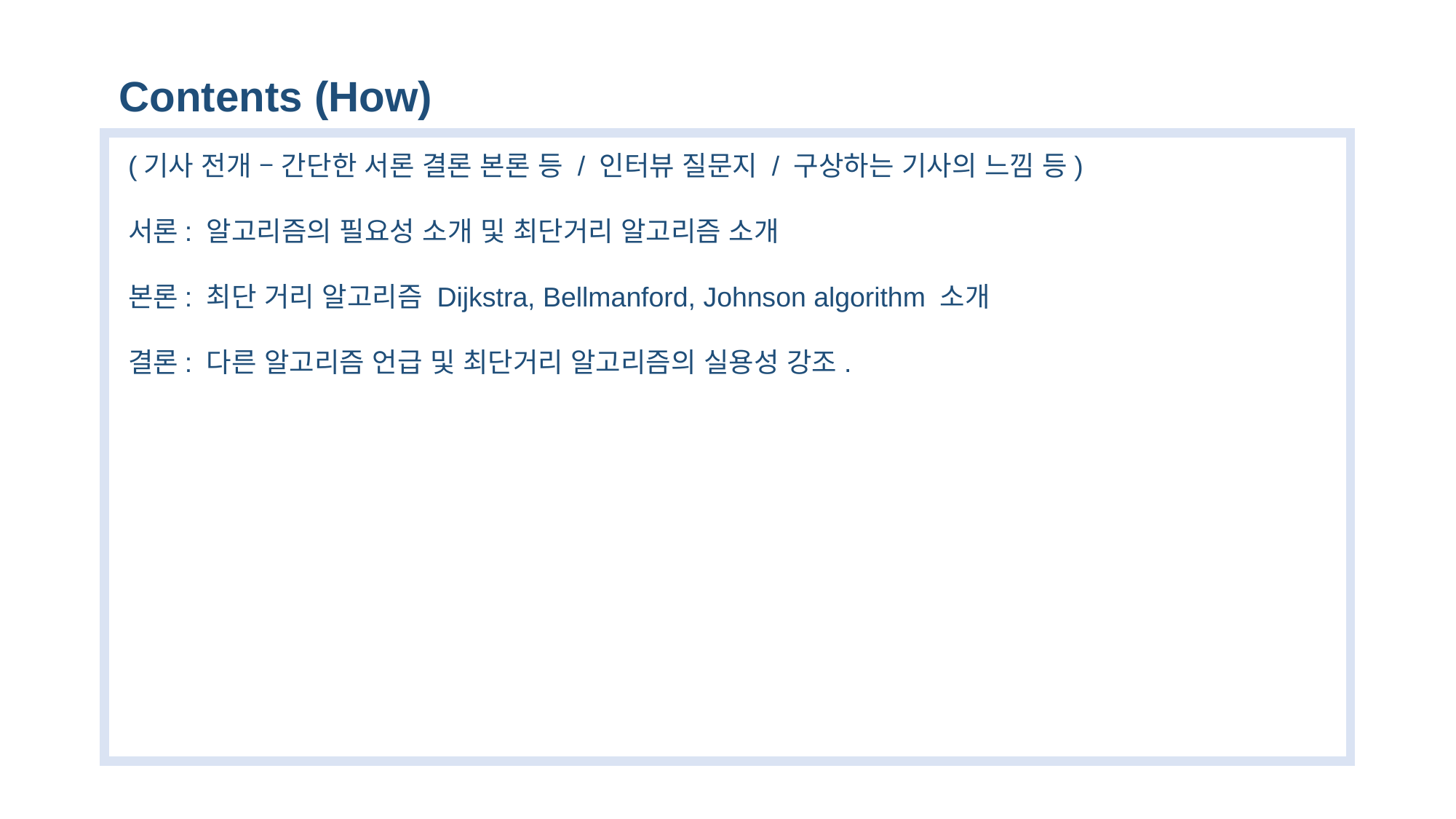

Contents (How)

(기사 전개 – 간단한 서론 결론 본론 등 / 인터뷰 질문지 / 구상하는 기사의 느낌 등)

서론: 알고리즘의 필요성 소개 및 최단거리 알고리즘 소개

본론: 최단 거리 알고리즘 Dijkstra, Bellmanford, Johnson algorithm 소개

결론: 다른 알고리즘 언급 및 최단거리 알고리즘의 실용성 강조.